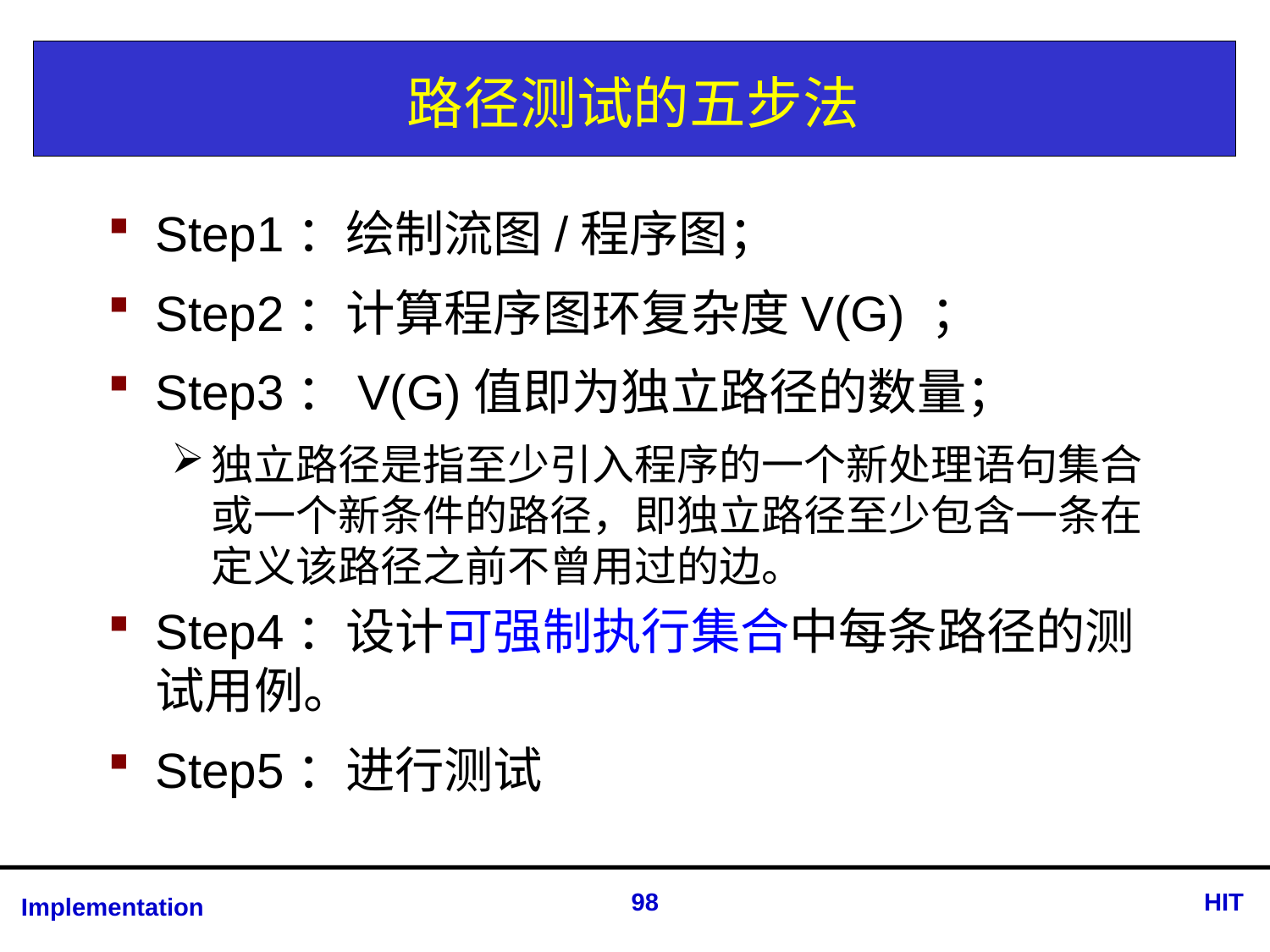

# 路径测试的五步法
Step1：绘制流图/程序图；
Step2：计算程序图环复杂度V(G) ；
Step3：V(G)值即为独立路径的数量；
独立路径是指至少引入程序的一个新处理语句集合或一个新条件的路径，即独立路径至少包含一条在定义该路径之前不曾用过的边。
Step4：设计可强制执行集合中每条路径的测试用例。
Step5：进行测试